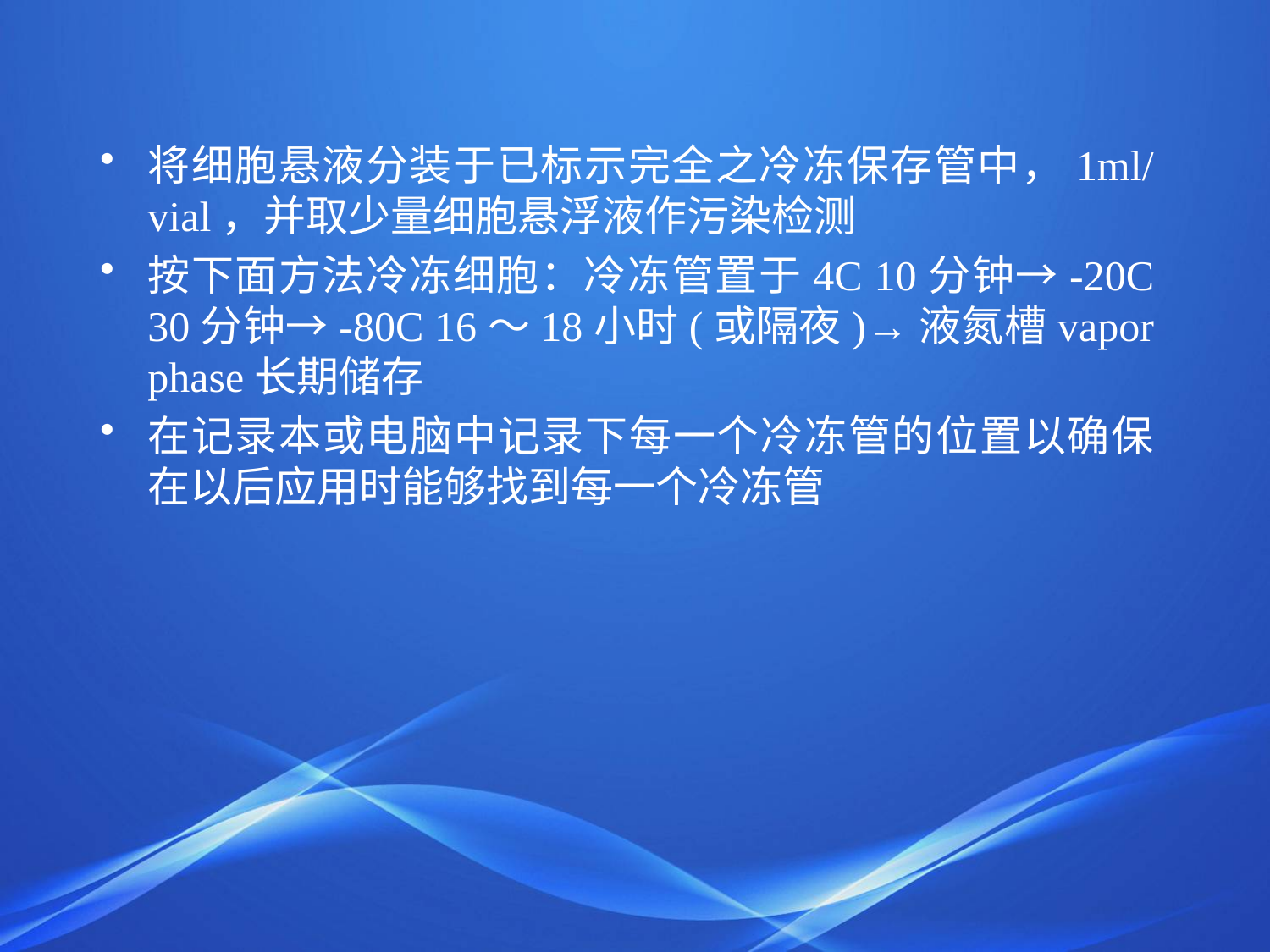

将细胞悬液分装于已标示完全之冷冻保存管中，1ml/vial，并取少量细胞悬浮液作污染检测
按下面方法冷冻细胞：冷冻管置于4C 10分钟→-20C 30分钟→-80C 16～18小时(或隔夜)→液氮槽vapor phase长期储存
在记录本或电脑中记录下每一个冷冻管的位置以确保在以后应用时能够找到每一个冷冻管